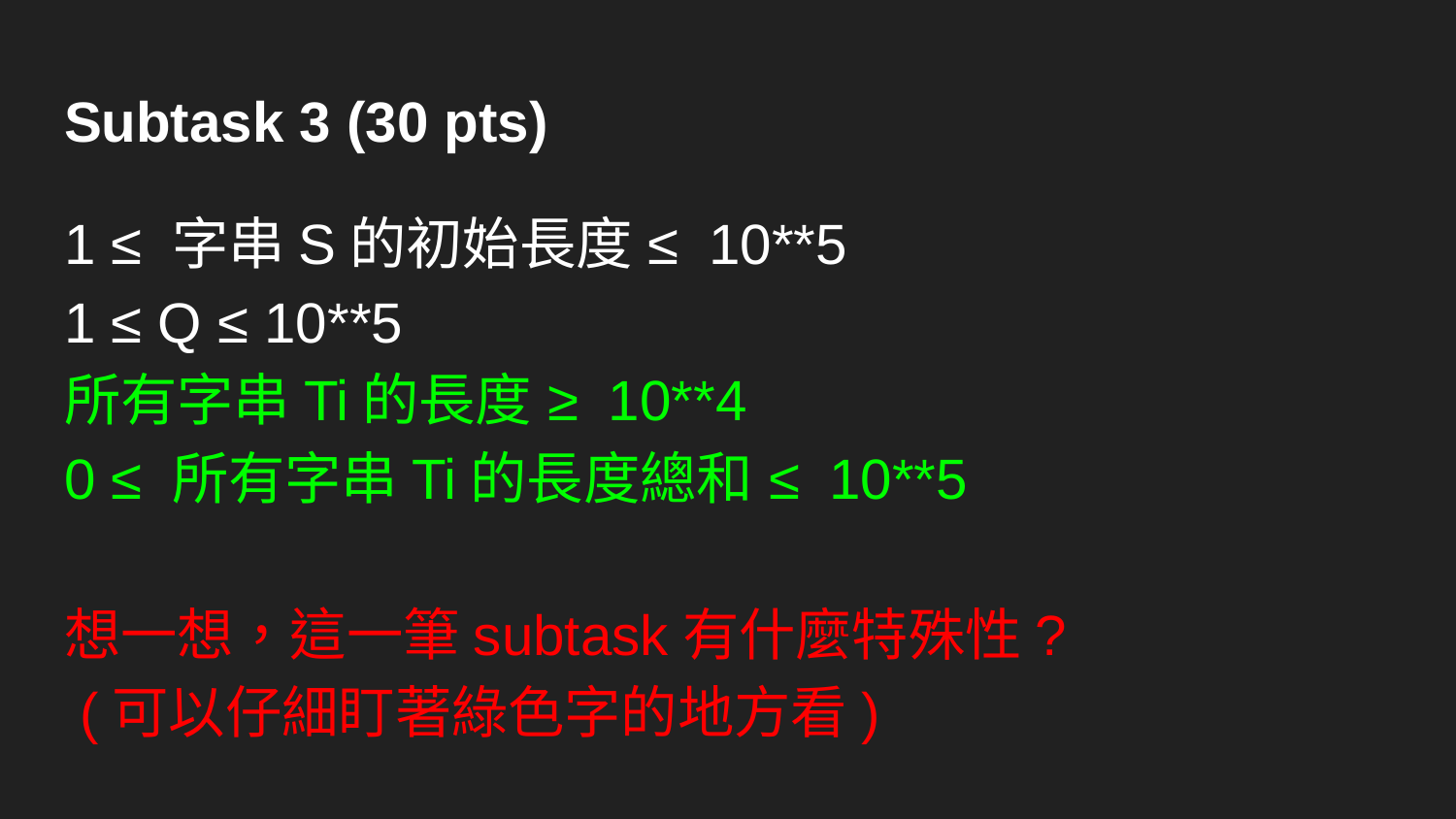

# Subtask 3 (30 pts)
1 ≤ 字串S的初始長度 ≤ 10**5
1 ≤ Q ≤ 10**5
所有字串Ti的長度 ≥ 10**4
0 ≤ 所有字串Ti的長度總和 ≤ 10**5

想一想，這一筆subtask有什麼特殊性?
 (可以仔細盯著綠色字的地方看)